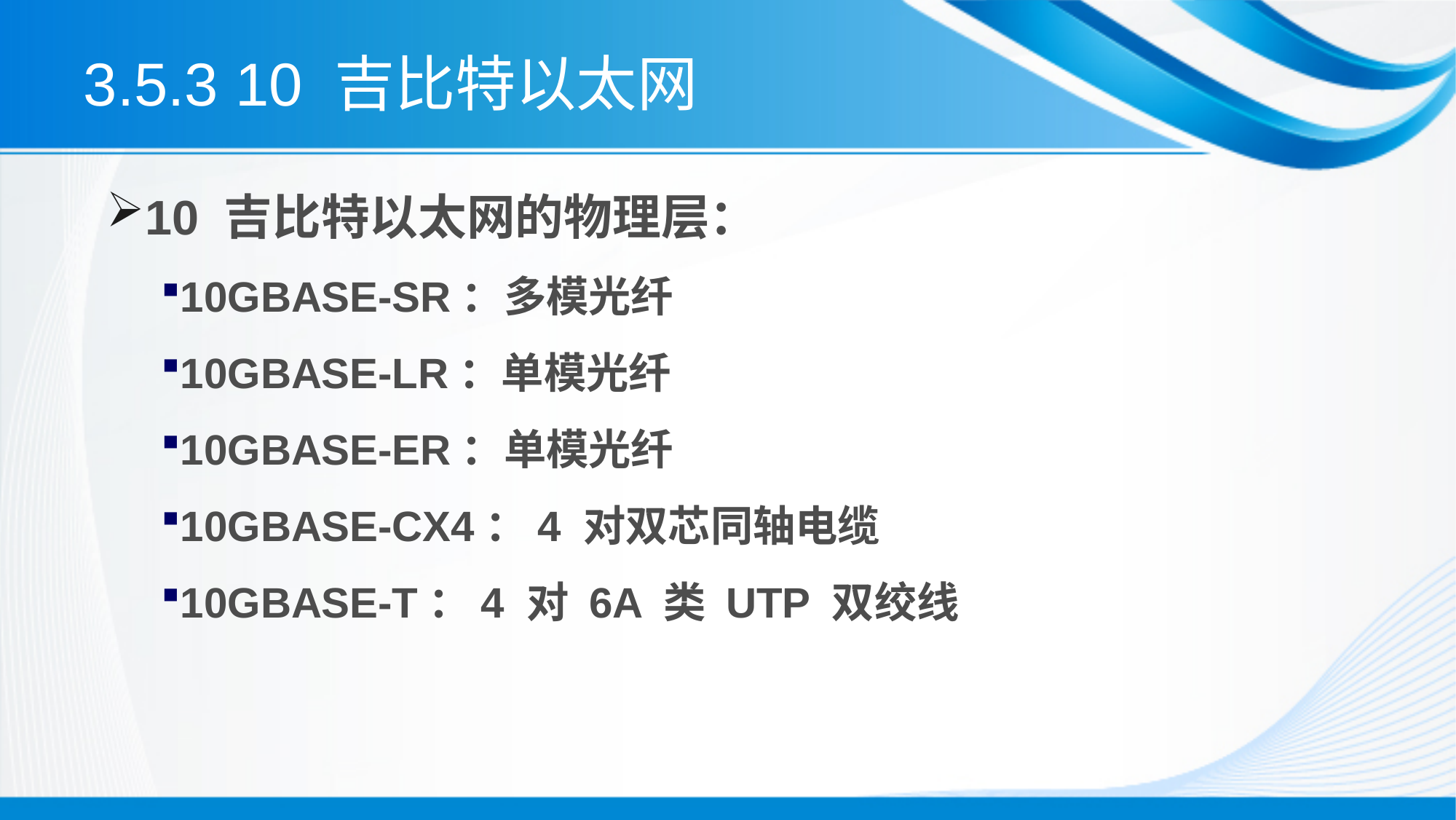

# 3.5.3 10 吉比特以太网
10 吉比特以太网的物理层：
10GBASE-SR：多模光纤
10GBASE-LR：单模光纤
10GBASE-ER：单模光纤
10GBASE-CX4：4 对双芯同轴电缆
10GBASE-T：4 对 6A 类 UTP 双绞线